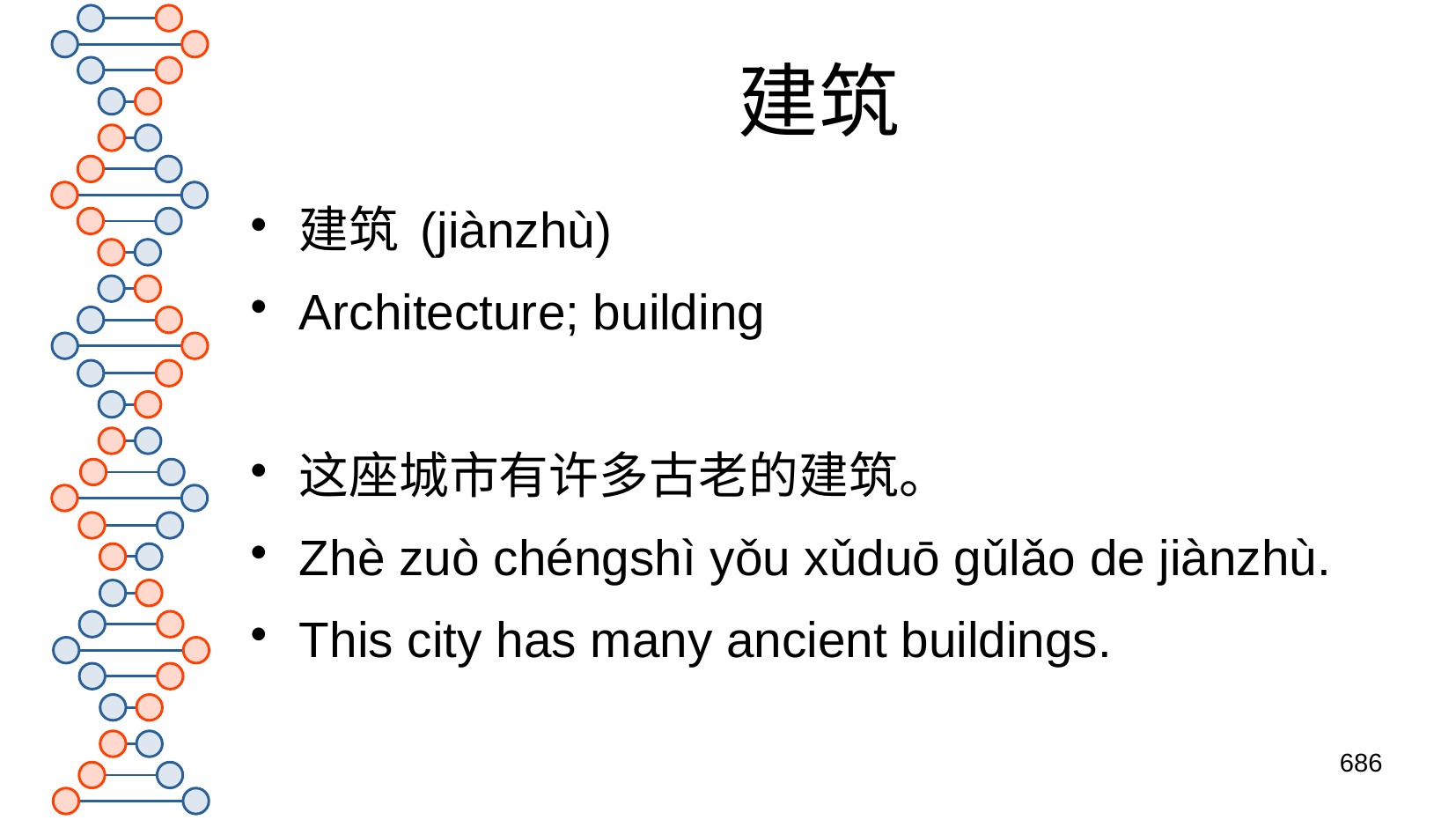

# 建筑
建筑 (jiànzhù)
Architecture; building

这座城市有许多古老的建筑。
Zhè zuò chéngshì yǒu xǔduō gǔlǎo de jiànzhù.
This city has many ancient buildings.

686